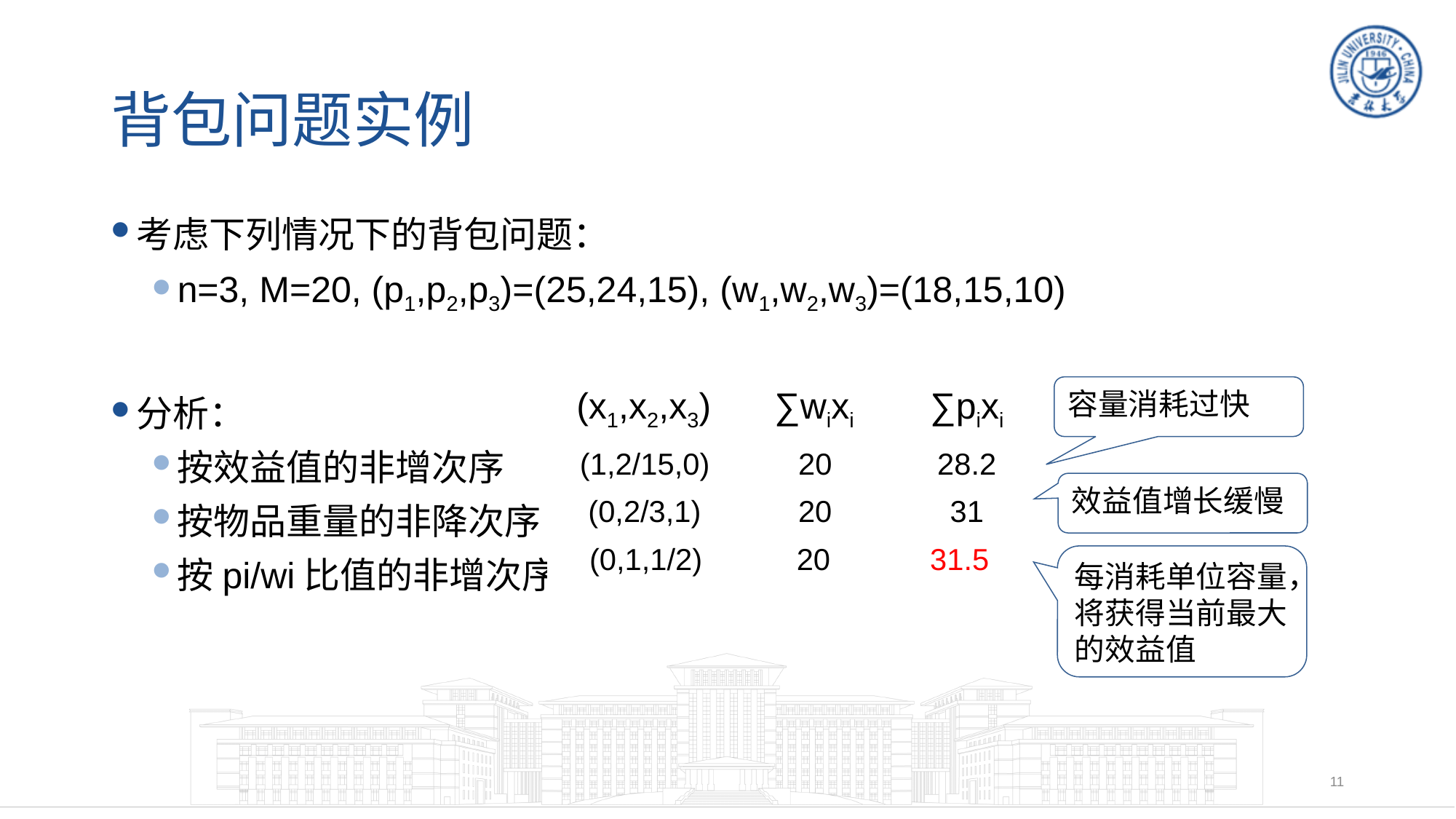

# 背包问题实例
考虑下列情况下的背包问题：
n=3, M=20, (p1,p2,p3)=(25,24,15), (w1,w2,w3)=(18,15,10)

分析：
按效益值的非增次序
按物品重量的非降次序
按pi/wi比值的非增次序
容量消耗过快
| (x1,x2,x3) | ∑wixi | ∑pixi |
| --- | --- | --- |
| (1,2/15,0) | 20 | 28.2 |
| --- | --- | --- |
效益值增长缓慢
| (0,2/3,1) | 20 | 31 |
| --- | --- | --- |
| (0,1,1/2) | 20 | 31.5 |
| --- | --- | --- |
每消耗单位容量，将获得当前最大的效益值
11